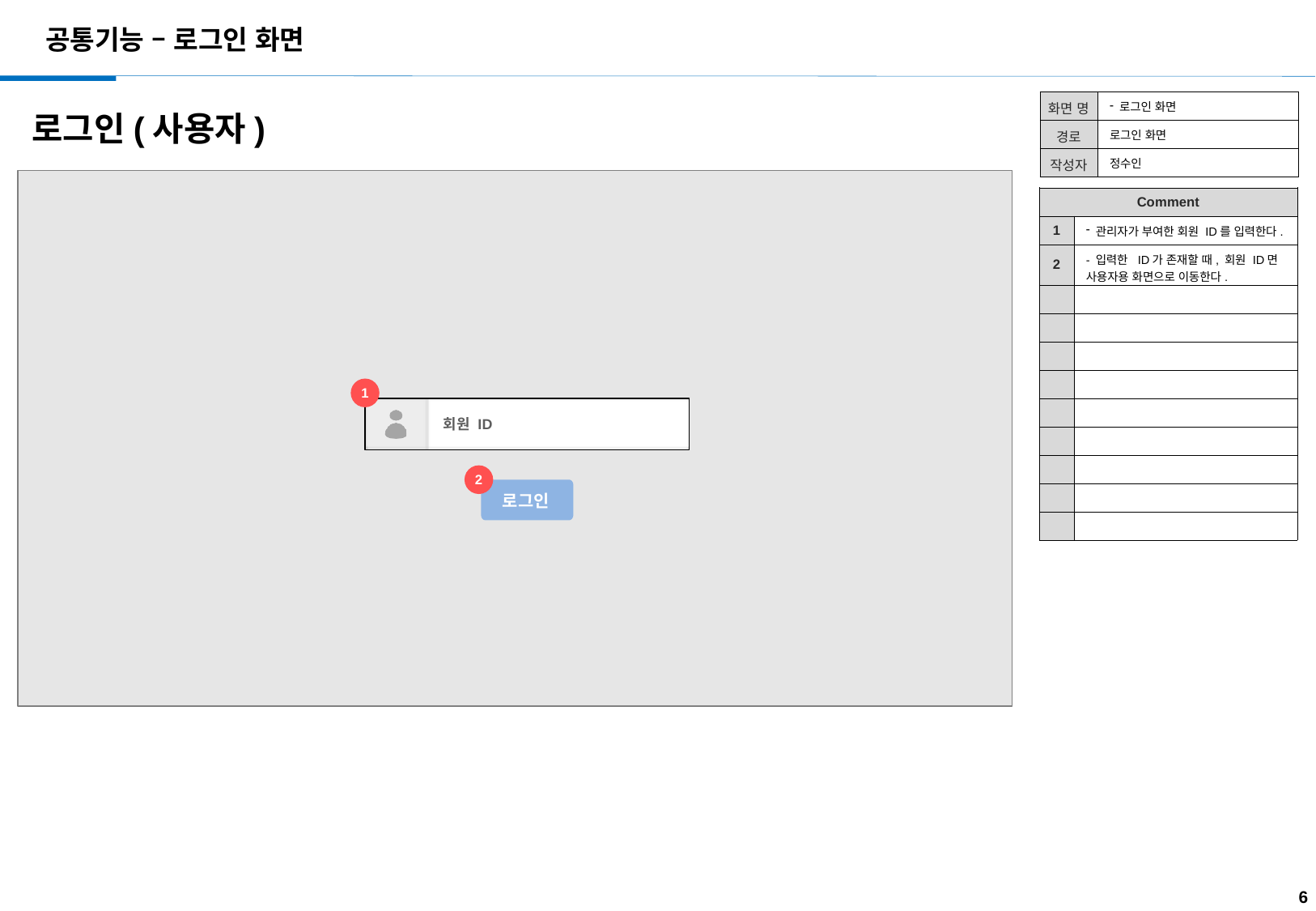

공통기능 – 로그인 화면
| 화면 명 | 로그인 화면 |
| --- | --- |
| 경로 | 로그인 화면 |
| 작성자 | 정수인 |
로그인(사용자)

| Comment |  |
| --- | --- |
| 1 | 관리자가 부여한 회원 ID를 입력한다. |
| 2 | - 입력한 ID가 존재할 때, 회원 ID면 사용자용 화면으로 이동한다. |
|  |  |
|  |  |
|  |  |
|  |  |
|  |  |
|  |  |
|  |  |
|  |  |
|  |  |
1

회원 ID

2

로그인